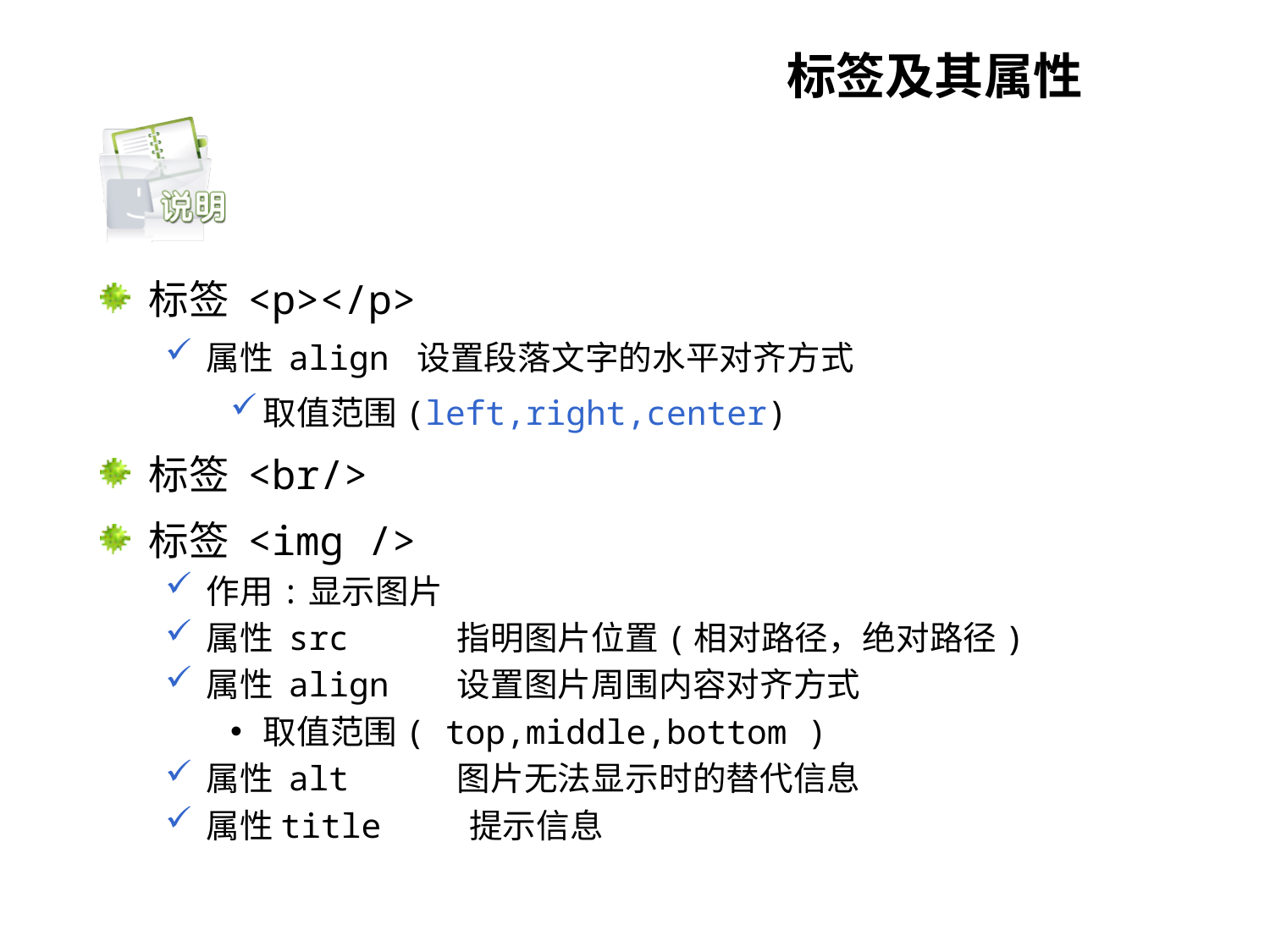

# 标签及其属性
标签 <p></p>
属性 align 设置段落文字的水平对齐方式
取值范围(left,right,center)
标签 <br/>
标签 <img />
作用:显示图片
属性 src     指明图片位置(相对路径，绝对路径)
属性 align   设置图片周围内容对齐方式
取值范围( top,middle,bottom )
属性 alt     图片无法显示时的替代信息
属性title    提示信息